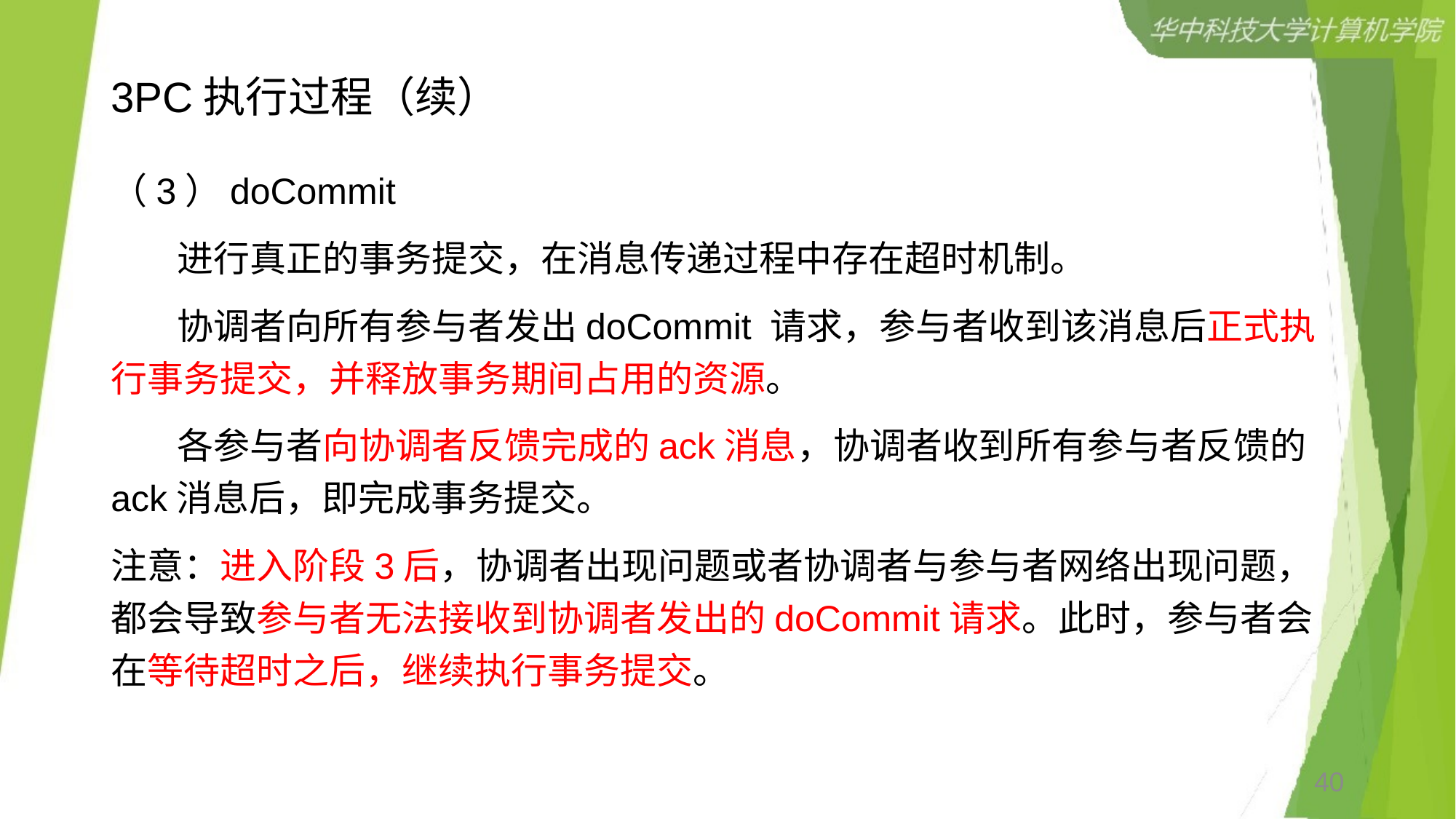

# 3PC执行过程（续）
（3）doCommit
       进行真正的事务提交，在消息传递过程中存在超时机制。
       协调者向所有参与者发出doCommit 请求，参与者收到该消息后正式执行事务提交，并释放事务期间占用的资源。
       各参与者向协调者反馈完成的ack消息，协调者收到所有参与者反馈的ack消息后，即完成事务提交。
注意：进入阶段3后，协调者出现问题或者协调者与参与者网络出现问题，都会导致参与者无法接收到协调者发出的doCommit请求。此时，参与者会在等待超时之后，继续执行事务提交。
40